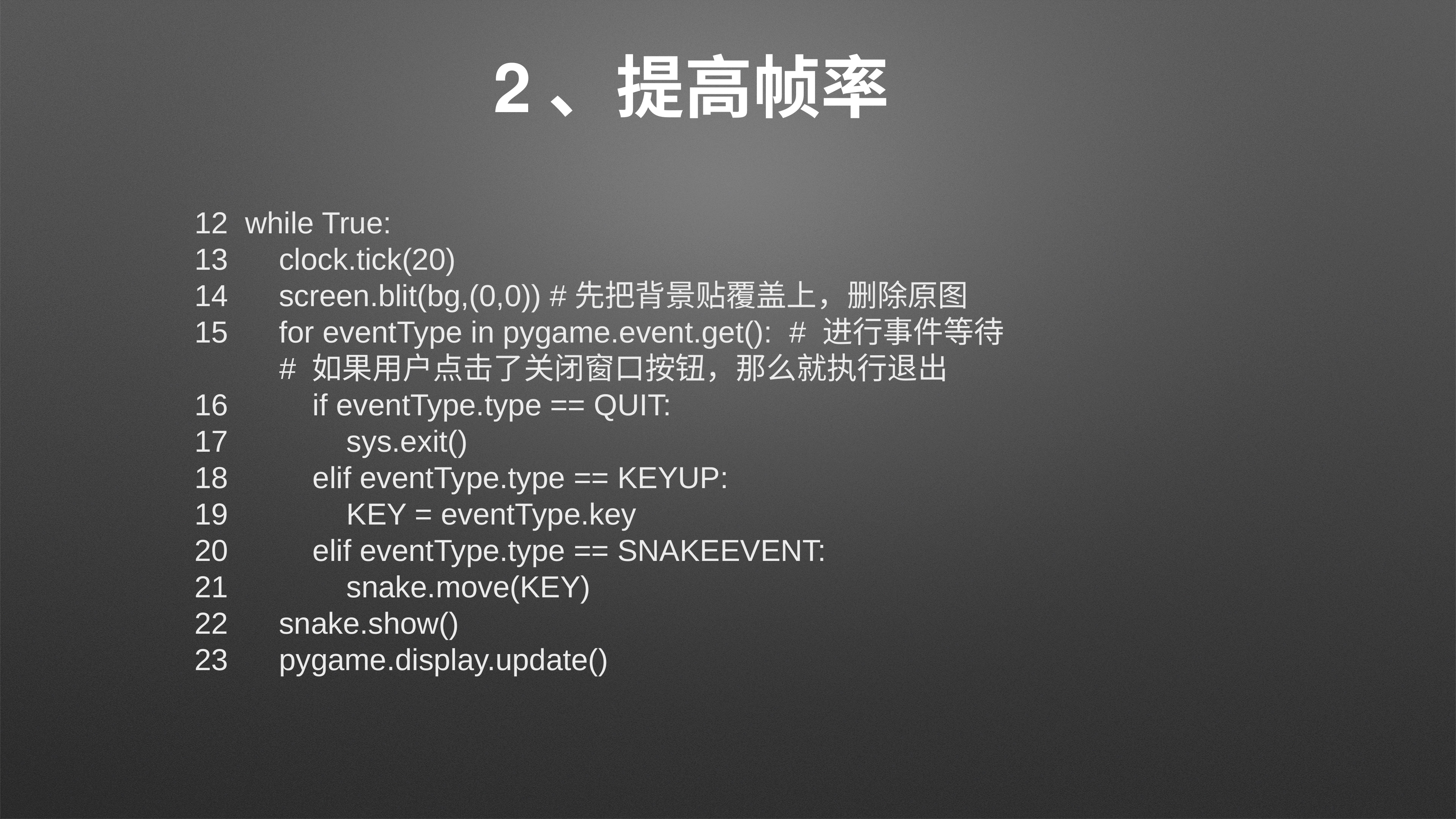

# 2、提高帧率

12  while True:
13      clock.tick(20)
14      screen.blit(bg,(0,0)) #先把背景贴覆盖上，删除原图
15      for eventType in pygame.event.get():  # 进行事件等待
          # 如果用户点击了关闭窗口按钮，那么就执行退出
16          if eventType.type == QUIT:
17              sys.exit()
18          elif eventType.type == KEYUP:
19              KEY = eventType.key
20          elif eventType.type == SNAKEEVENT:
21              snake.move(KEY)
22      snake.show()
23      pygame.display.update()